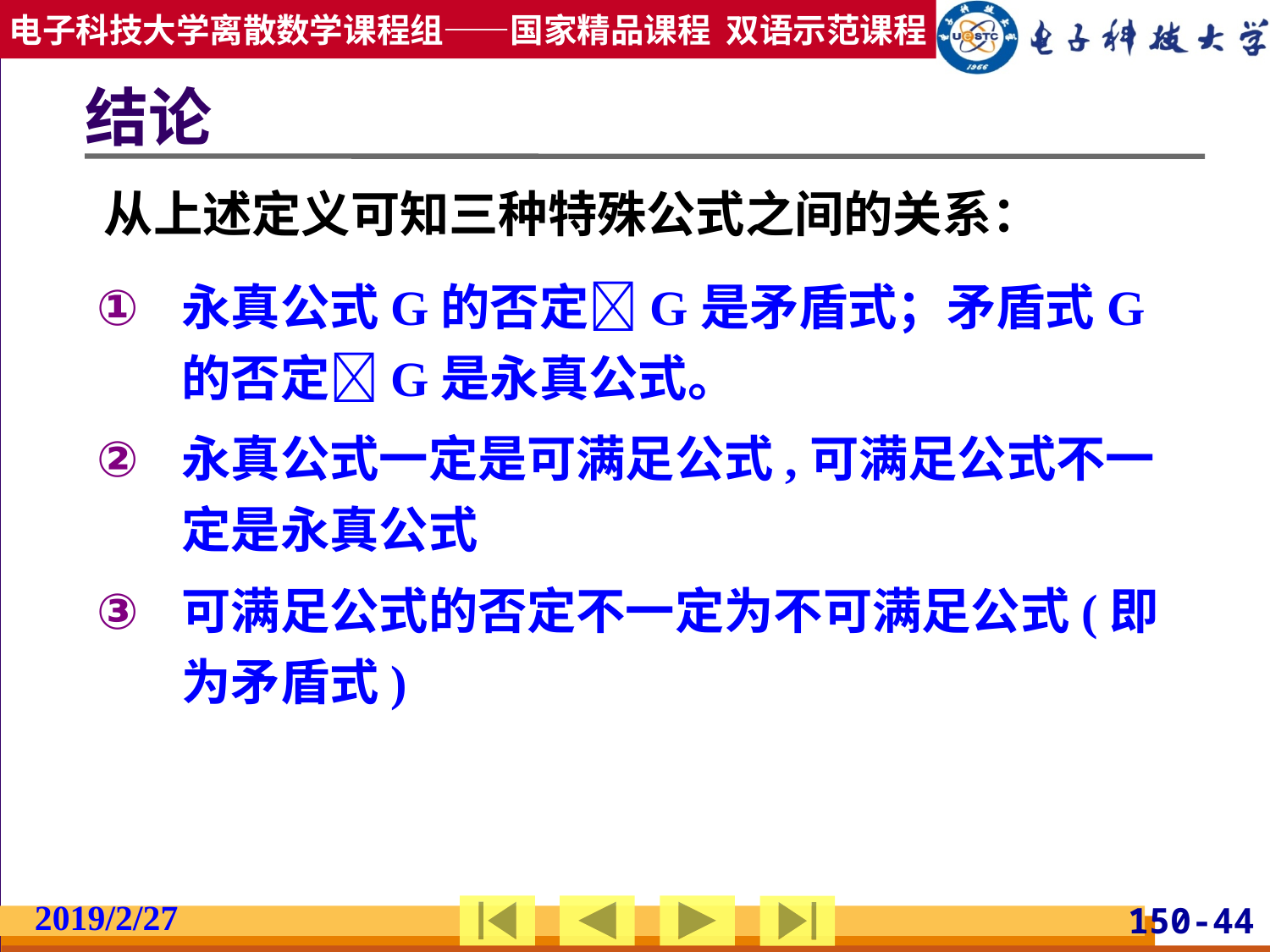

# 结论
从上述定义可知三种特殊公式之间的关系：
永真公式G的否定¬G是矛盾式；矛盾式G的否定¬G是永真公式。
永真公式一定是可满足公式,可满足公式不一定是永真公式
可满足公式的否定不一定为不可满足公式(即为矛盾式)
2019/2/27